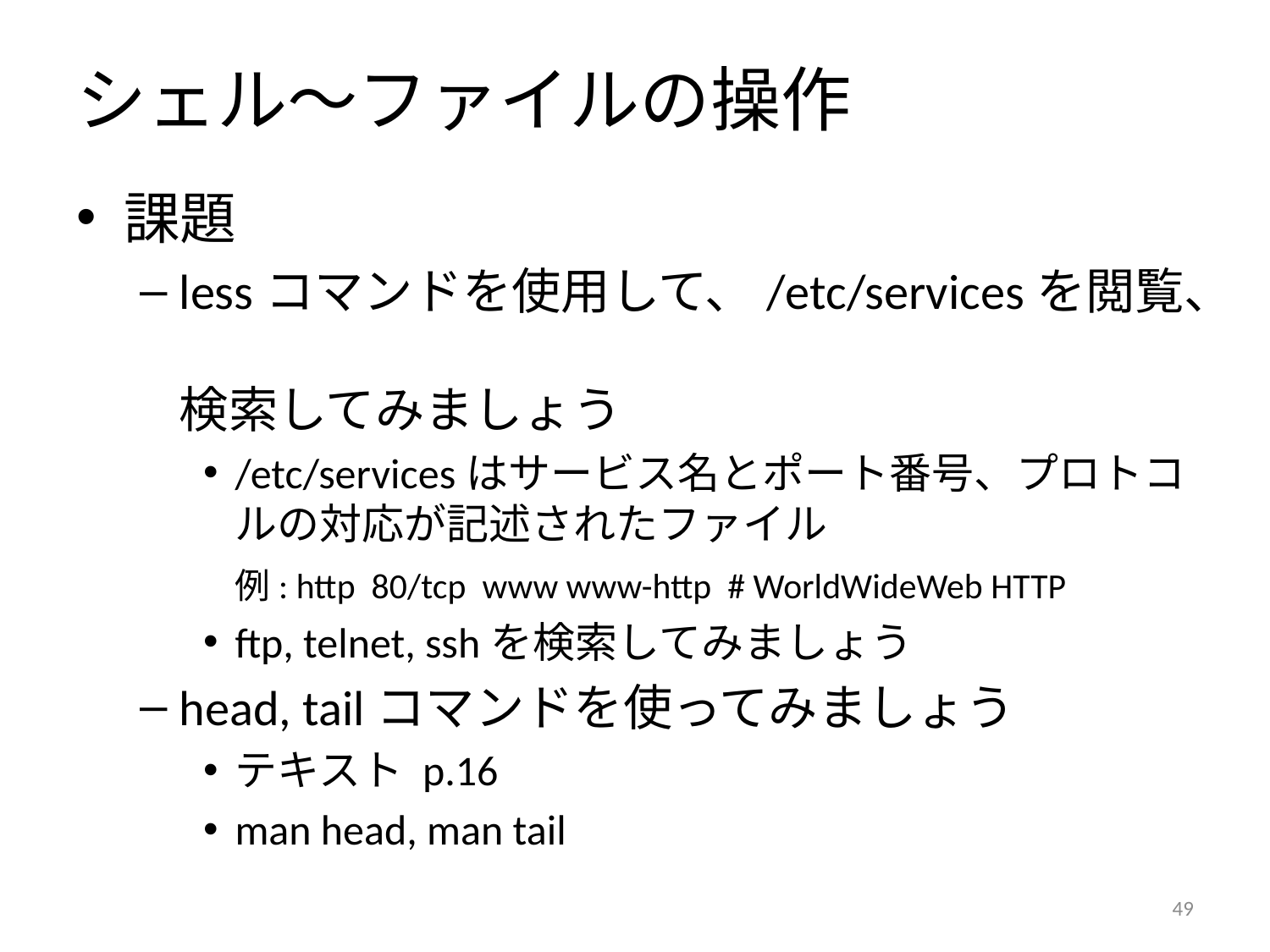

# シェル～ファイルの操作
課題
lessコマンドを使用して、/etc/servicesを閲覧、
検索してみましょう
/etc/servicesはサービス名とポート番号、プロトコルの対応が記述されたファイル
	例: http  80/tcp  www www-http  # WorldWideWeb HTTP
ftp, telnet, sshを検索してみましょう
head, tailコマンドを使ってみましょう
テキスト p.16
man head, man tail

49